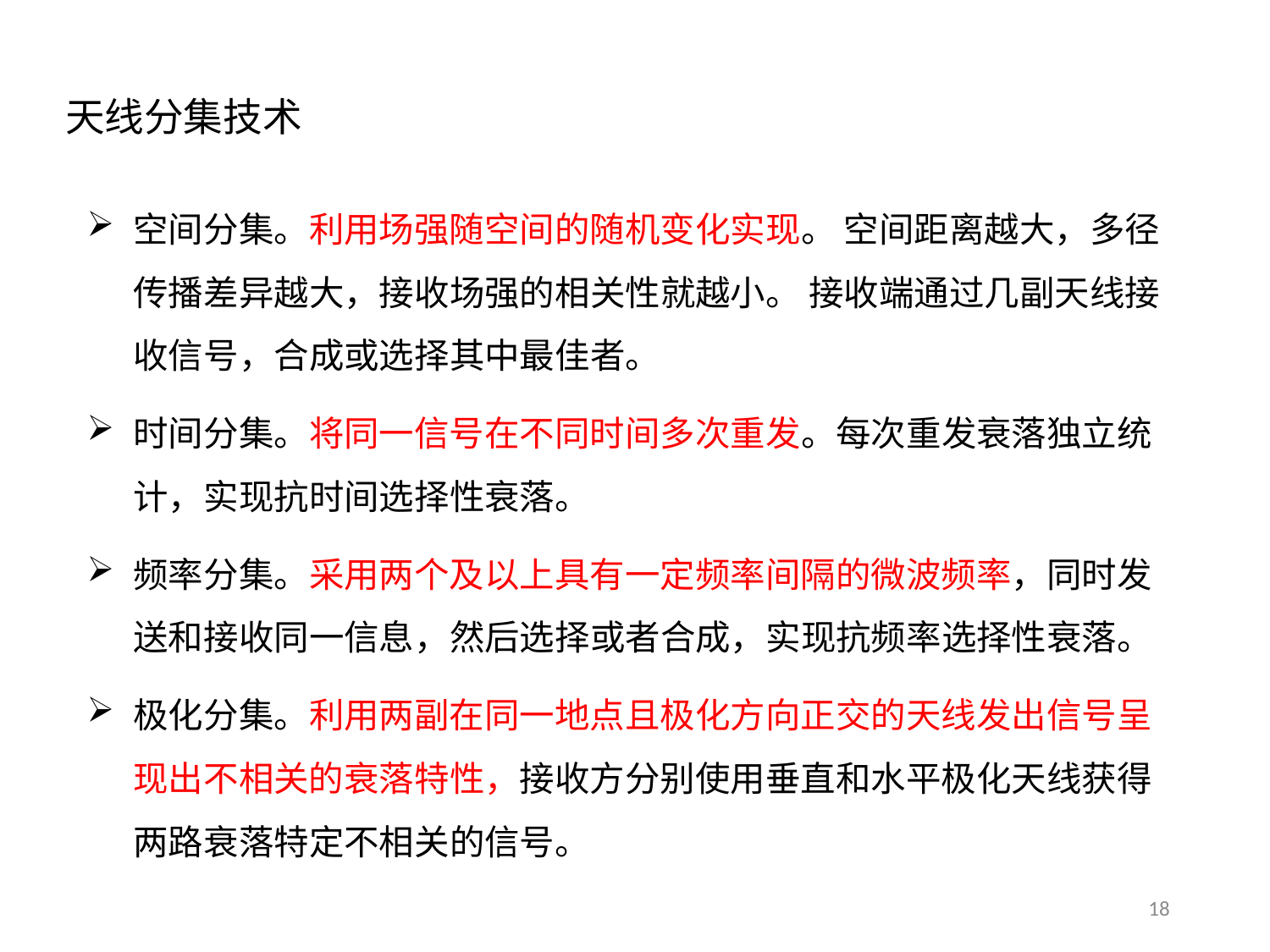

18
# 天线分集技术
空间分集。利用场强随空间的随机变化实现。 空间距离越大，多径传播差异越大，接收场强的相关性就越小。 接收端通过几副天线接收信号，合成或选择其中最佳者。
时间分集。将同一信号在不同时间多次重发。每次重发衰落独立统计，实现抗时间选择性衰落。
频率分集。采用两个及以上具有一定频率间隔的微波频率，同时发送和接收同一信息，然后选择或者合成，实现抗频率选择性衰落。
极化分集。利用两副在同一地点且极化方向正交的天线发出信号呈现出不相关的衰落特性，接收方分别使用垂直和水平极化天线获得两路衰落特定不相关的信号。